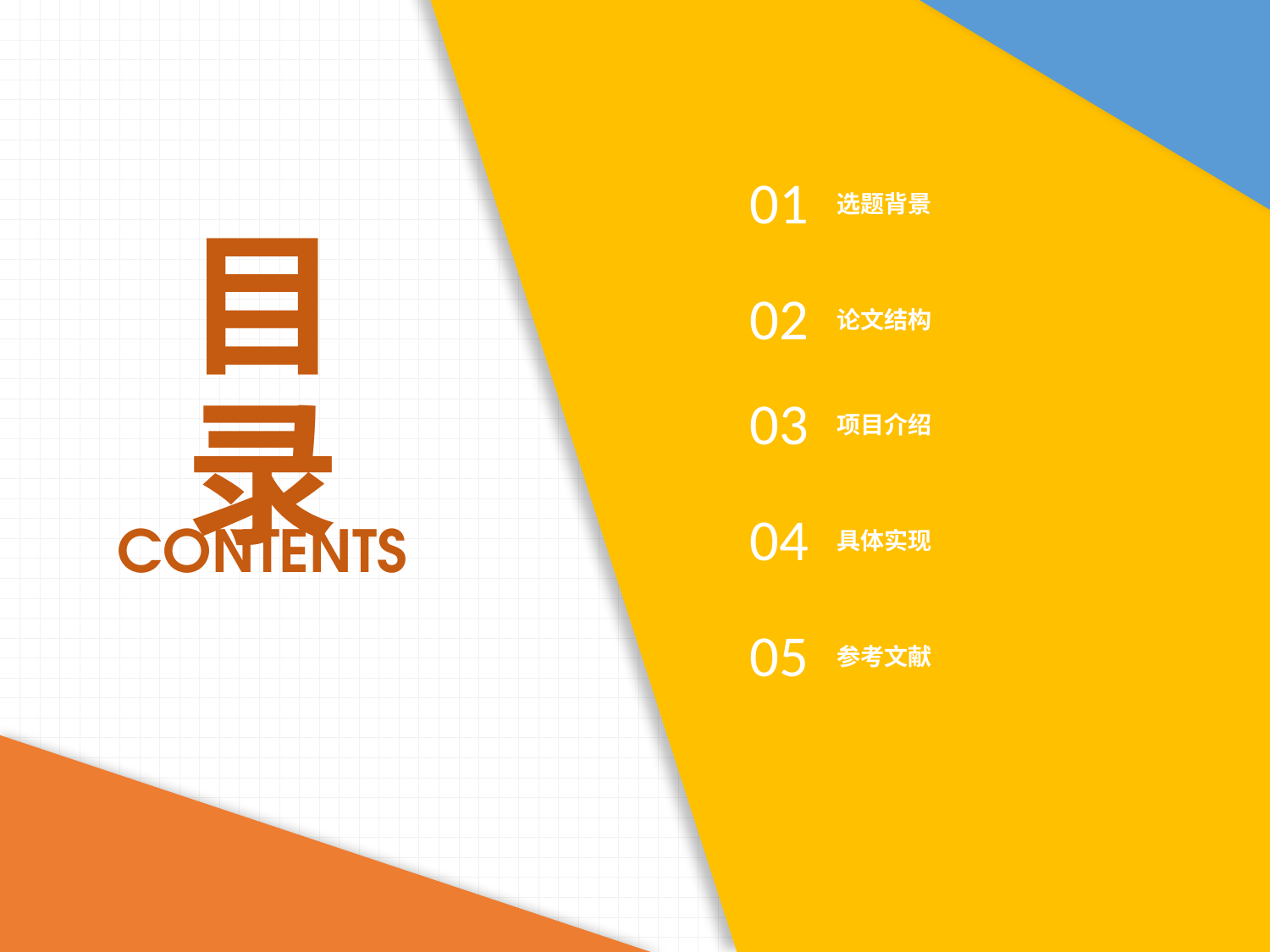

01
选题背景
02
论文结构
03
项目介绍
04
具体实现
05
参考文献